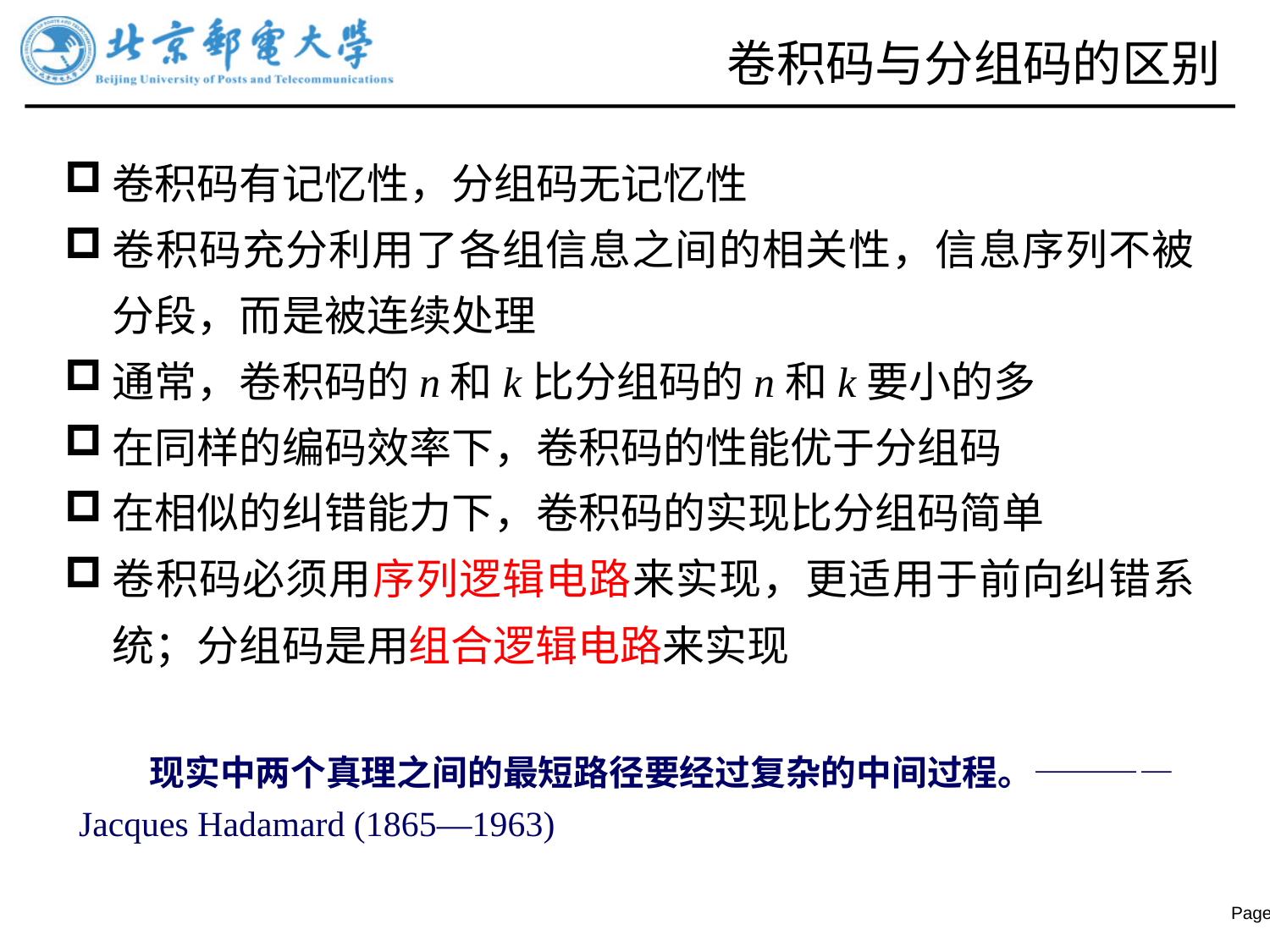

# 卷积码与分组码的区别
卷积码有记忆性，分组码无记忆性
卷积码充分利用了各组信息之间的相关性，信息序列不被分段，而是被连续处理
通常，卷积码的n和k比分组码的n和k要小的多
在同样的编码效率下，卷积码的性能优于分组码
在相似的纠错能力下，卷积码的实现比分组码简单
卷积码必须用序列逻辑电路来实现，更适用于前向纠错系统；分组码是用组合逻辑电路来实现
现实中两个真理之间的最短路径要经过复杂的中间过程。————Jacques Hadamard (1865—1963)